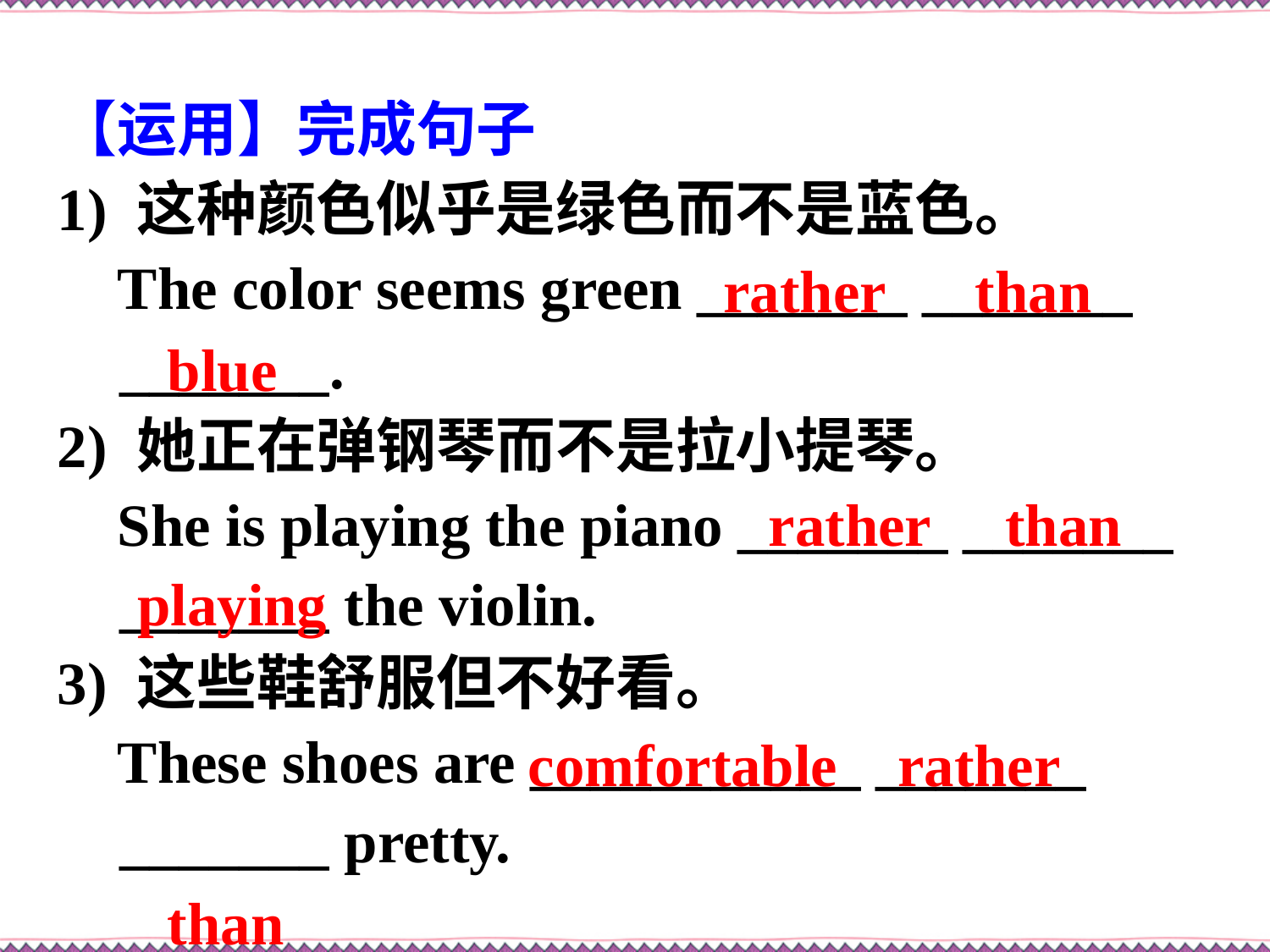

【运用】完成句子
1) 这种颜色似乎是绿色而不是蓝色。
    The color seems green _______ _______ _______.
2) 她正在弹钢琴而不是拉小提琴。
    She is playing the piano _______ _______ _______ the violin.
3) 这些鞋舒服但不好看。
    These shoes are ___________ _______ _______ pretty.
                                     rather      than
blue
                                          rather     than
playing
                        comfortable    rather
than